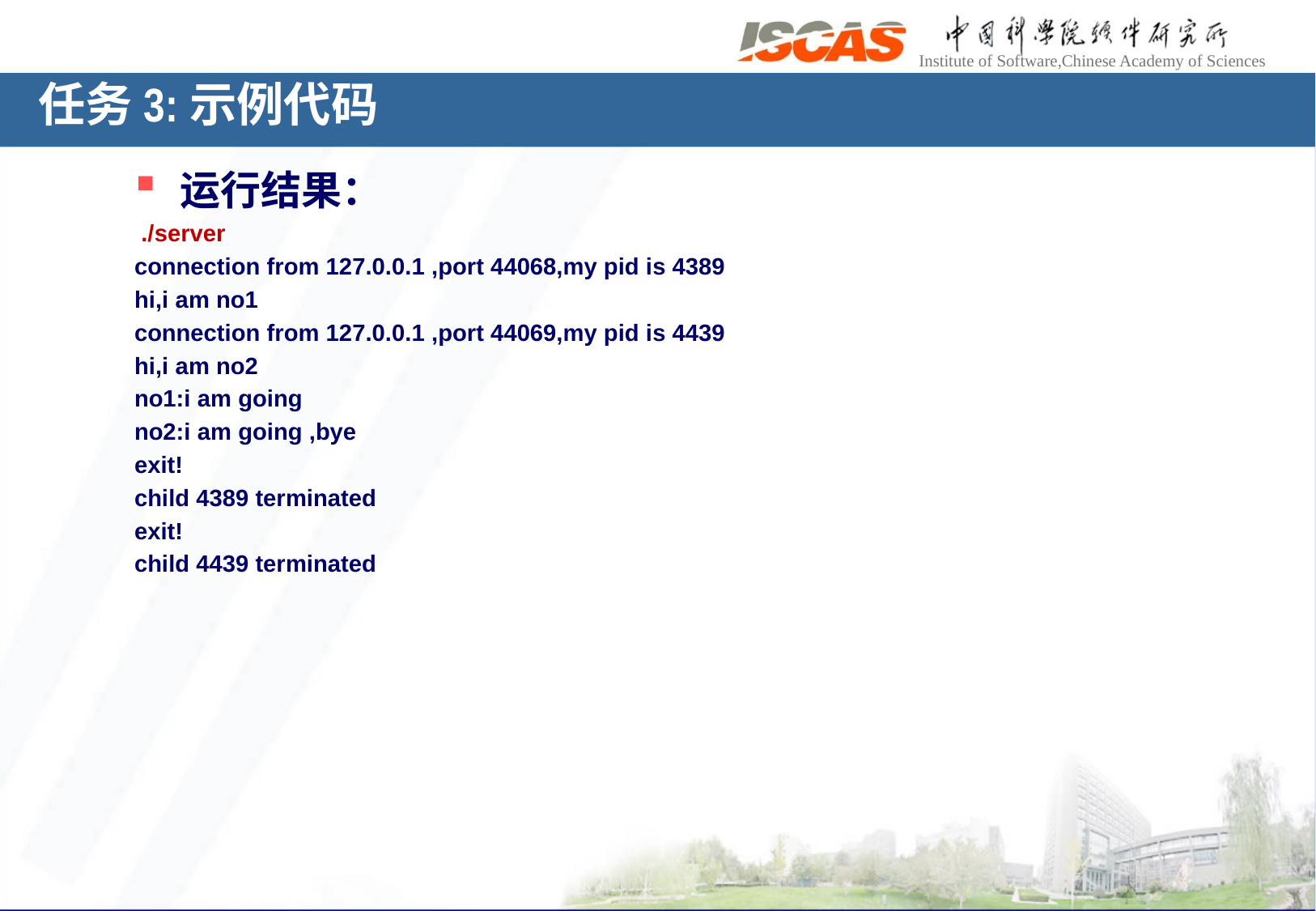

任务3:示例代码
运行结果：
 ./server
connection from 127.0.0.1 ,port 44068,my pid is 4389
hi,i am no1
connection from 127.0.0.1 ,port 44069,my pid is 4439
hi,i am no2
no1:i am going
no2:i am going ,bye
exit!
child 4389 terminated
exit!
child 4439 terminated